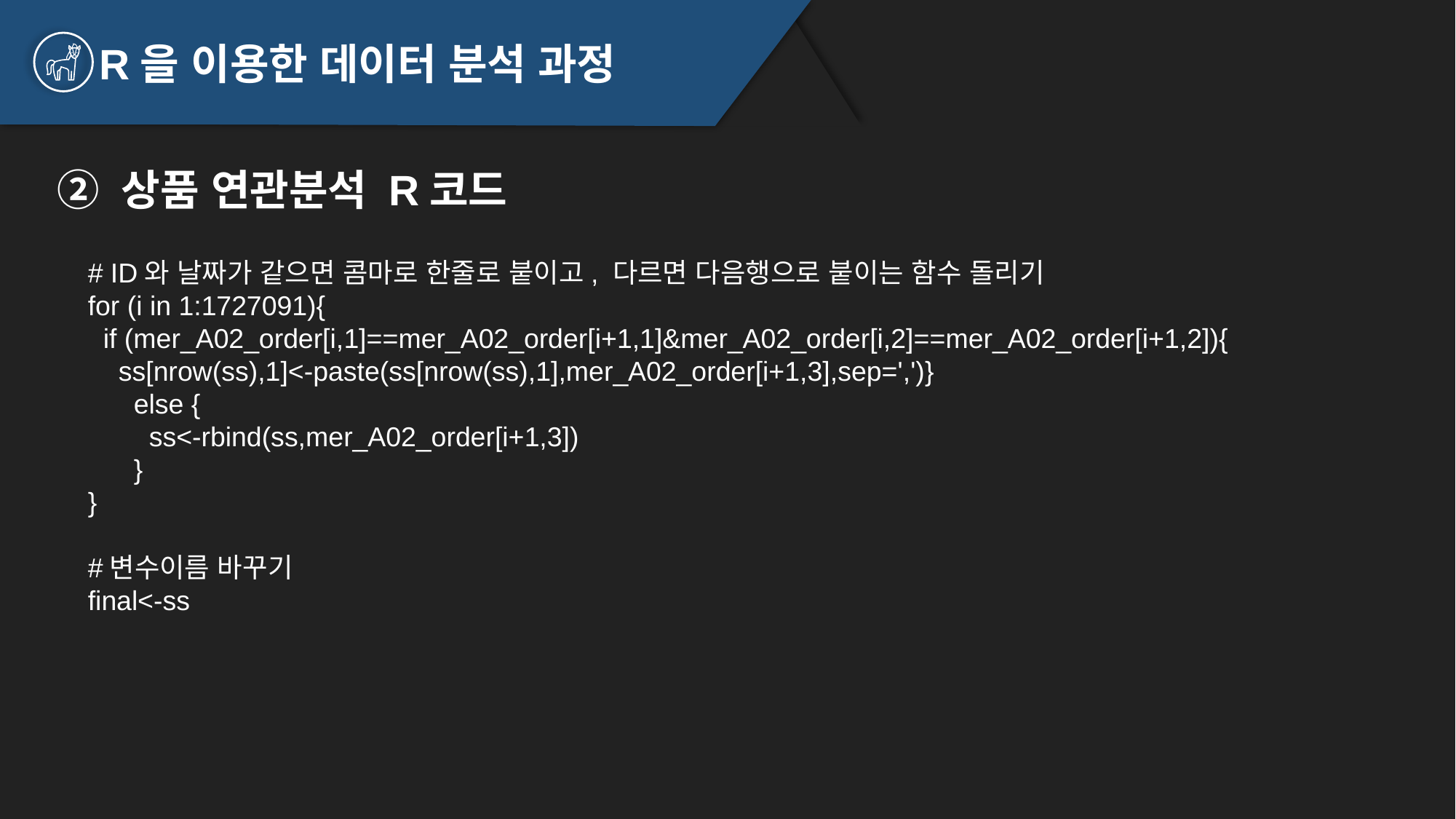

R을 이용한 데이터 분석 과정
② 상품 연관분석 R코드
# ID와 날짜가 같으면 콤마로 한줄로 붙이고, 다르면 다음행으로 붙이는 함수 돌리기
for (i in 1:1727091){
  if (mer_A02_order[i,1]==mer_A02_order[i+1,1]&mer_A02_order[i,2]==mer_A02_order[i+1,2]){
    ss[nrow(ss),1]<-paste(ss[nrow(ss),1],mer_A02_order[i+1,3],sep=',')}
      else {
        ss<-rbind(ss,mer_A02_order[i+1,3])
      }
}

#변수이름 바꾸기
final<-ss